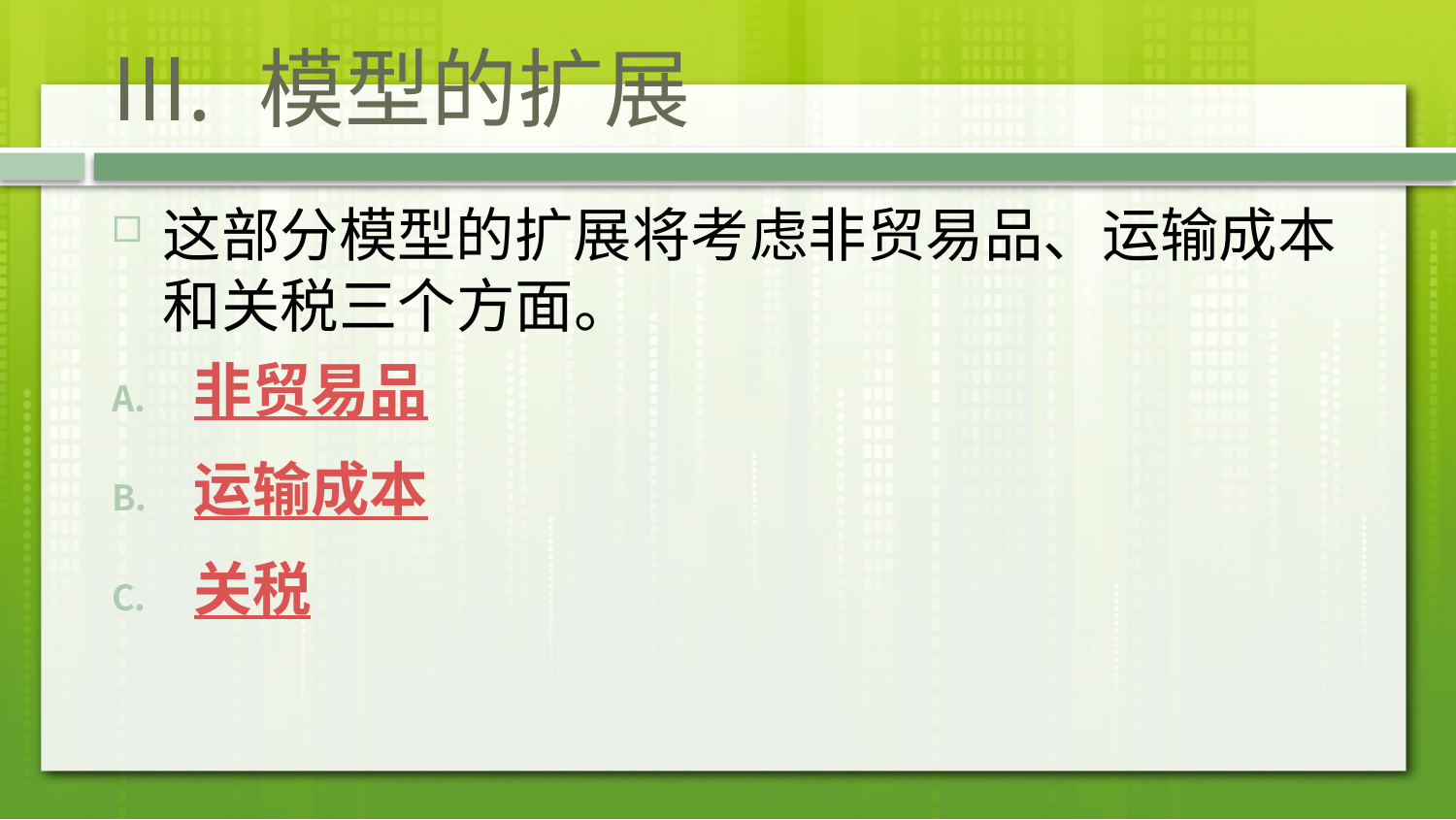

# 模型的扩展
这部分模型的扩展将考虑非贸易品、运输成本和关税三个方面。
非贸易品
运输成本
关税